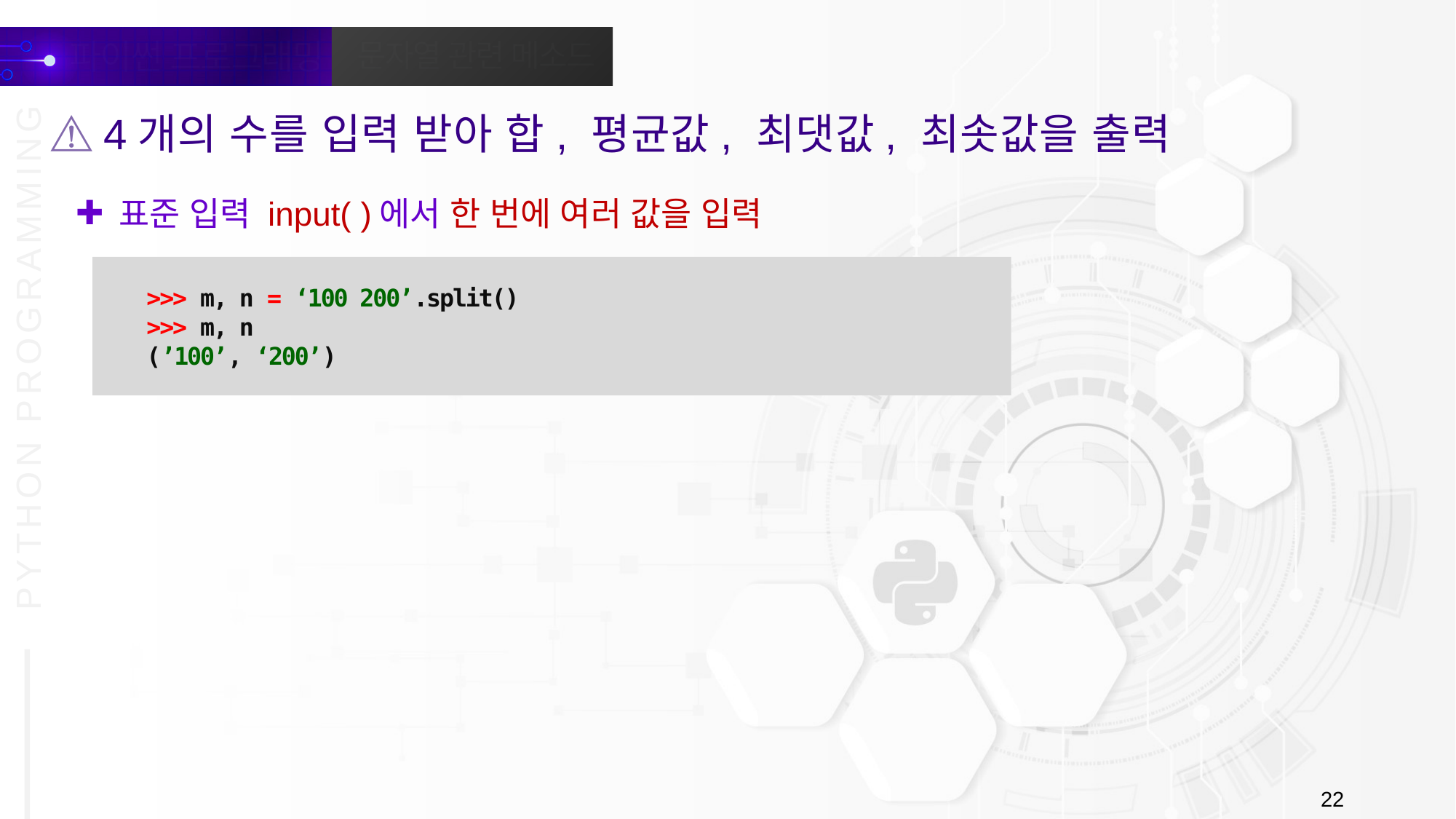

4개의 수를 입력 받아 합, 평균값, 최댓값, 최솟값을 출력
표준 입력 input( )에서 한 번에 여러 값을 입력
>>> m, n = ‘100 200’.split()
>>> m, n
(’100’, ‘200’)
22